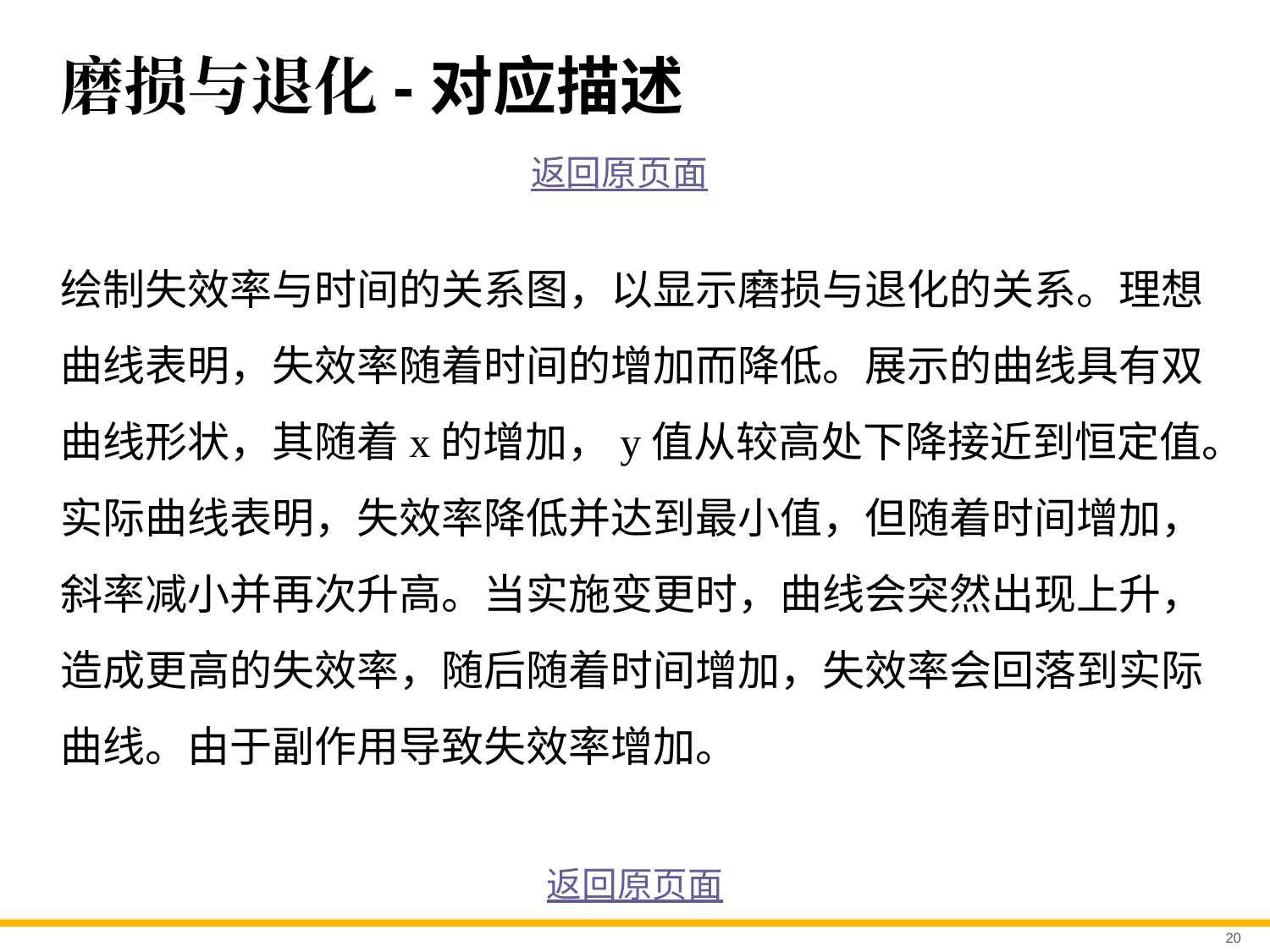

# 磨损与退化-对应描述
返回原页面
绘制失效率与时间的关系图，以显示磨损与退化的关系。理想曲线表明，失效率随着时间的增加而降低。展示的曲线具有双曲线形状，其随着x的增加，y值从较高处下降接近到恒定值。实际曲线表明，失效率降低并达到最小值，但随着时间增加，斜率减小并再次升高。当实施变更时，曲线会突然出现上升，造成更高的失效率，随后随着时间增加，失效率会回落到实际曲线。由于副作用导致失效率增加。
返回原页面
20